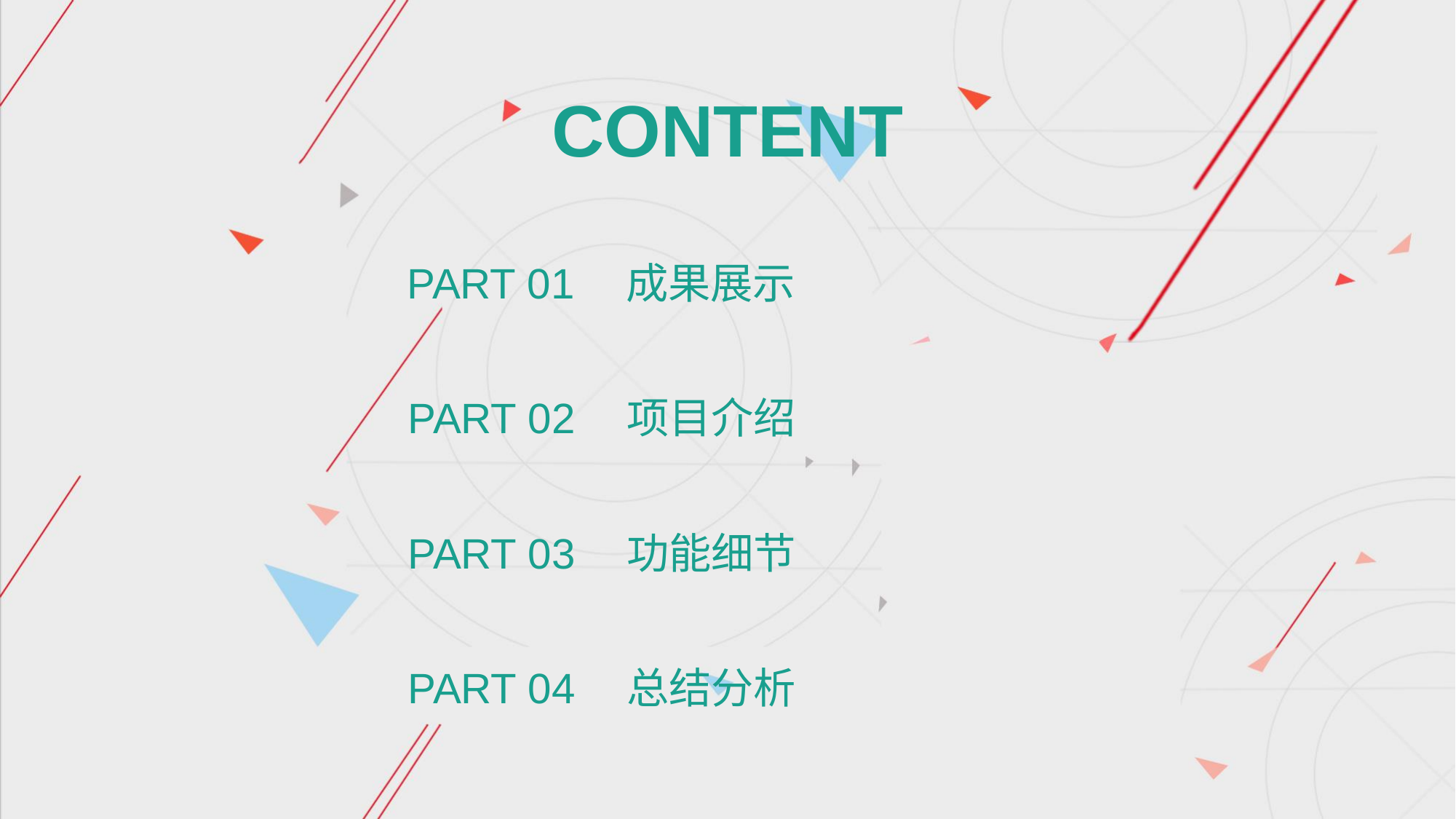

CONTENT
PART 01
成果展示
PART 02
项目介绍
PART 03
功能细节
PART 04
总结分析